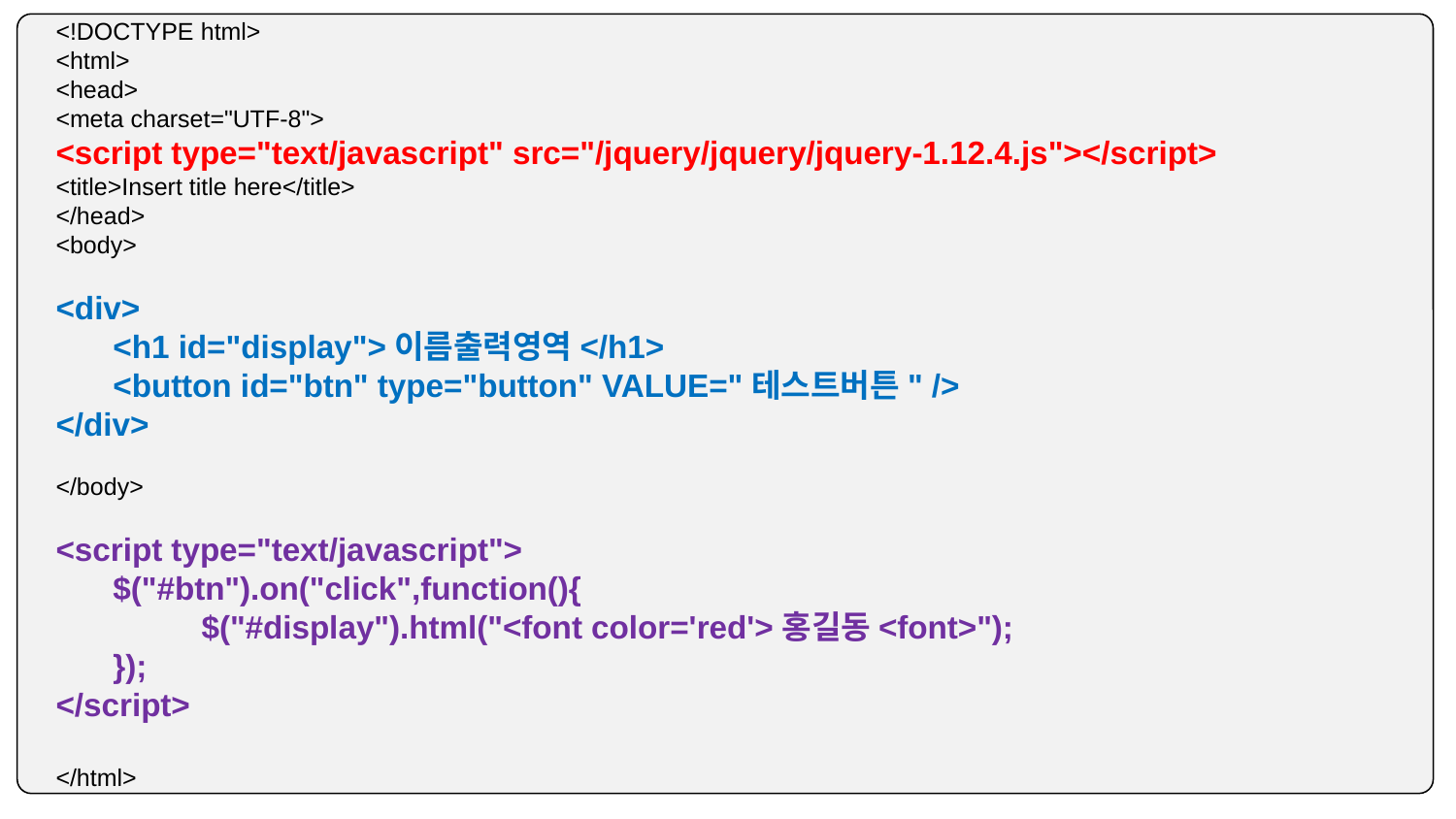

<!DOCTYPE html>
<html>
<head>
<meta charset="UTF-8">
<script type="text/javascript" src="/jquery/jquery/jquery-1.12.4.js"></script>
<title>Insert title here</title>
</head>
<body>

<div>
	<h1 id="display">이름출력영역</h1>
	<button id="btn" type="button" VALUE="테스트버튼" />
</div>

</body>

<script type="text/javascript">
	$("#btn").on("click",function(){
		$("#display").html("<font color='red'>홍길동<font>");
	});
</script>

</html>
02
# JQuery
세팅